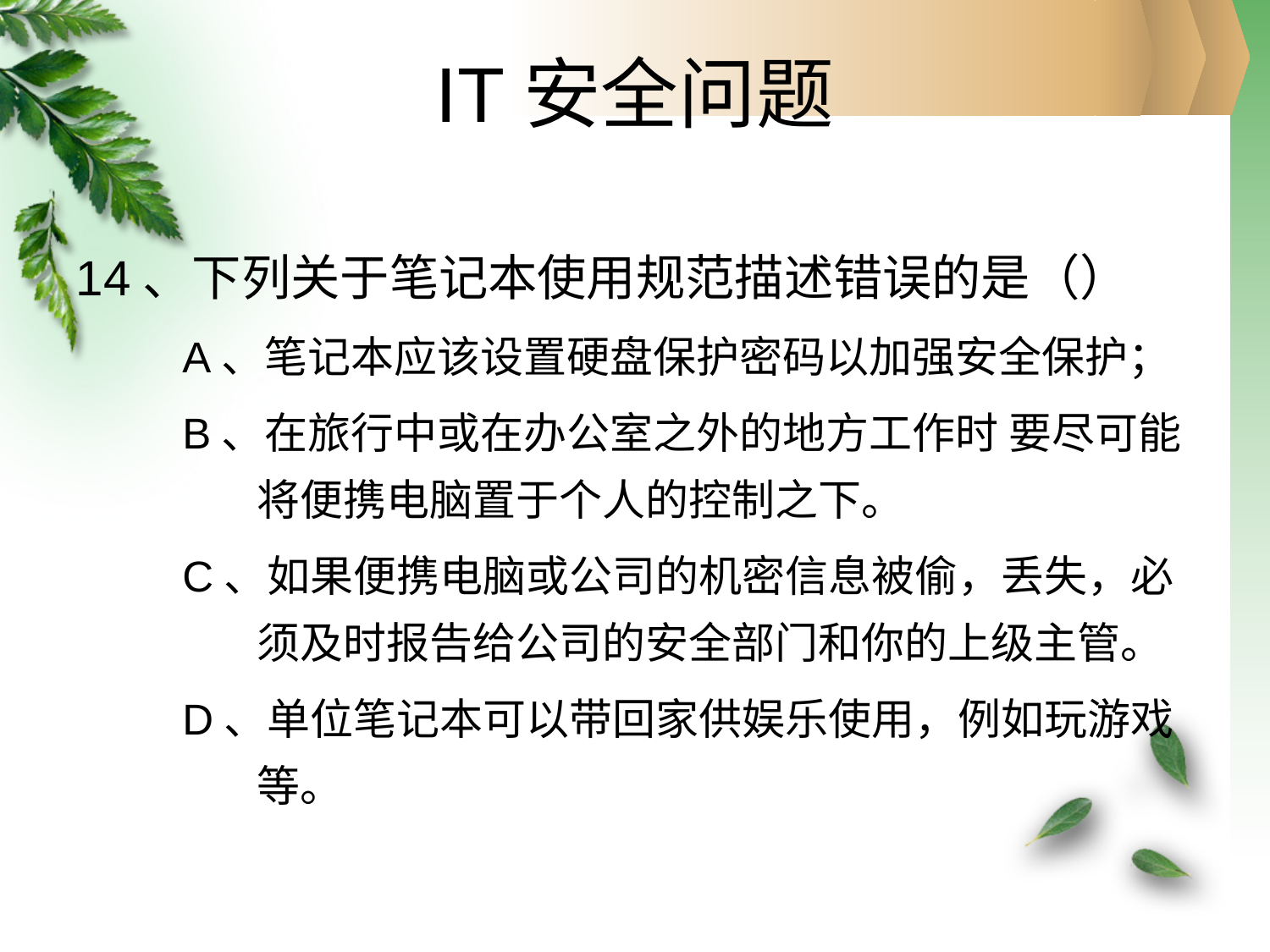

# IT安全问题
14、下列关于笔记本使用规范描述错误的是（）
A、笔记本应该设置硬盘保护密码以加强安全保护；
B、在旅行中或在办公室之外的地方工作时 要尽可能将便携电脑置于个人的控制之下。
C、如果便携电脑或公司的机密信息被偷，丢失，必须及时报告给公司的安全部门和你的上级主管。
D、单位笔记本可以带回家供娱乐使用，例如玩游戏等。
74